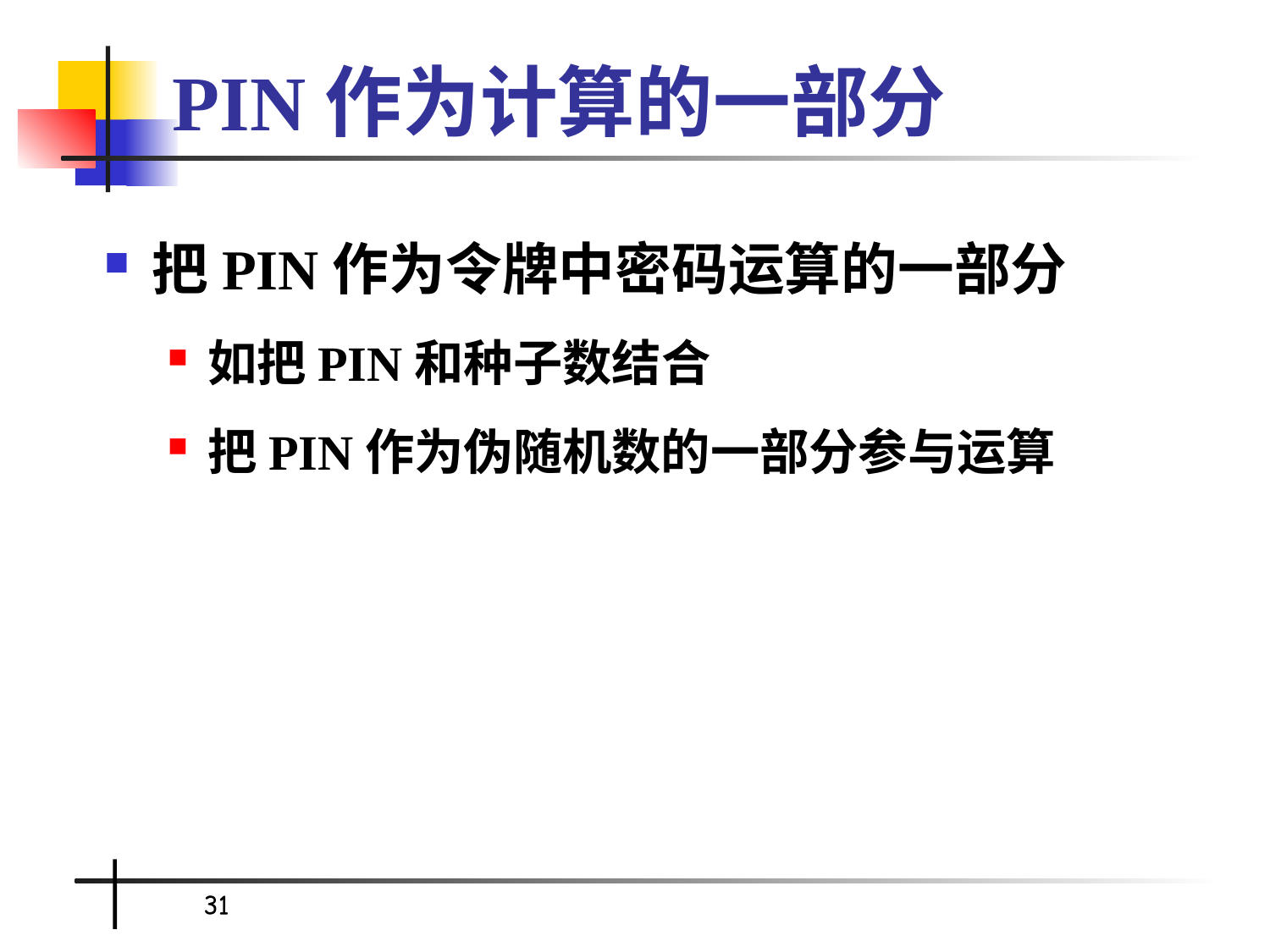

# PIN作为计算的一部分
把PIN作为令牌中密码运算的一部分
如把PIN和种子数结合
把PIN作为伪随机数的一部分参与运算

31